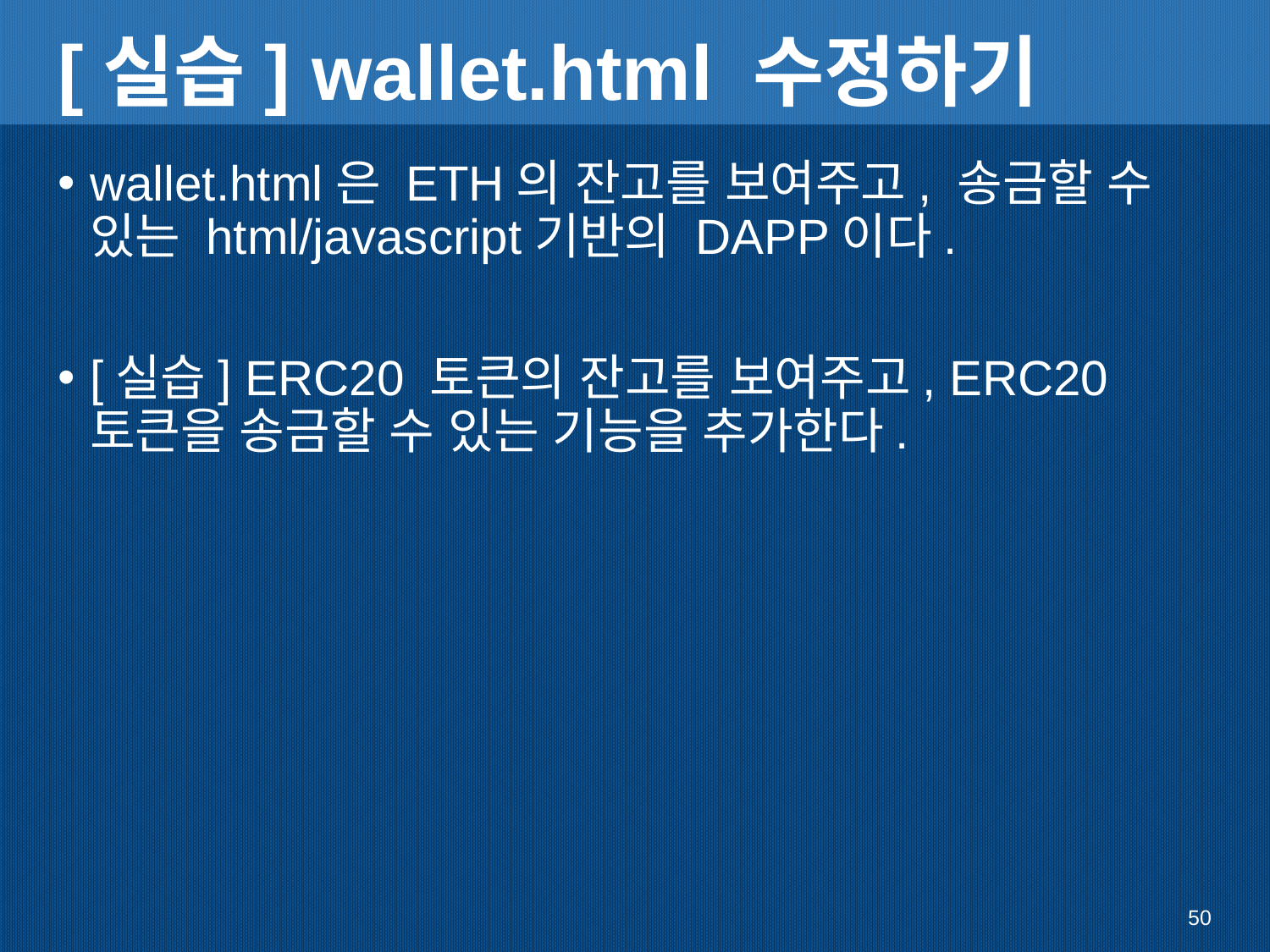

# [실습] wallet.html 수정하기
wallet.html은 ETH의 잔고를 보여주고, 송금할 수 있는 html/javascript기반의 DAPP이다.

[실습] ERC20 토큰의 잔고를 보여주고, ERC20 토큰을 송금할 수 있는 기능을 추가한다.
50